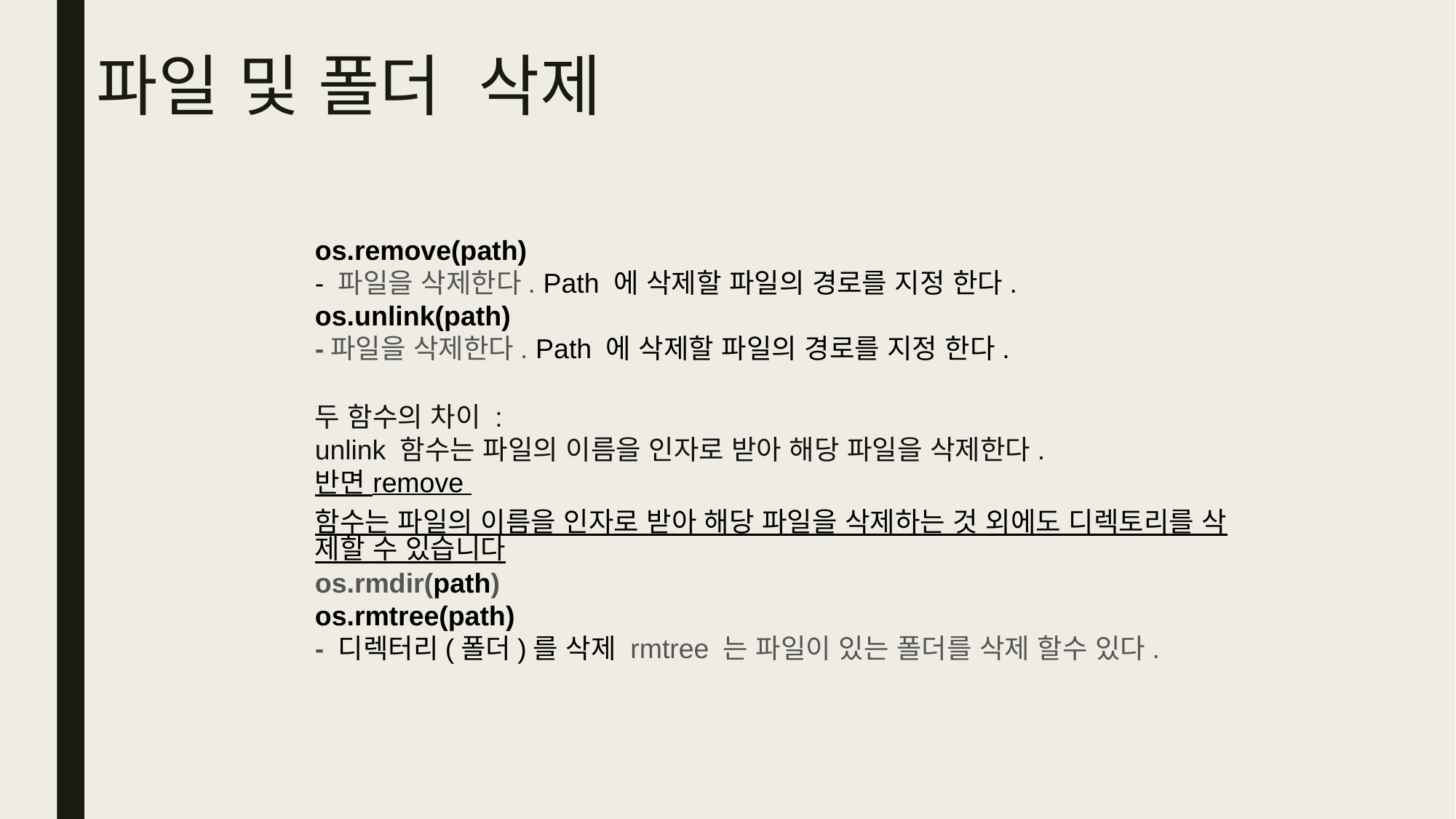

# 파일 및 폴더  삭제
os.remove(path)
- 파일을 삭제한다. Path 에 삭제할 파일의 경로를 지정 한다.
os.unlink(path)
-파일을 삭제한다. Path 에 삭제할 파일의 경로를 지정 한다.
두 함수의 차이 :
unlink 함수는 파일의 이름을 인자로 받아 해당 파일을 삭제한다.
반면 remove 함수는 파일의 이름을 인자로 받아 해당 파일을 삭제하는 것 외에도 디렉토리를 삭제할 수 있습니다
os.rmdir(path)
os.rmtree(path)
- 디렉터리(폴더)를 삭제 rmtree 는 파일이 있는 폴더를 삭제 할수 있다.